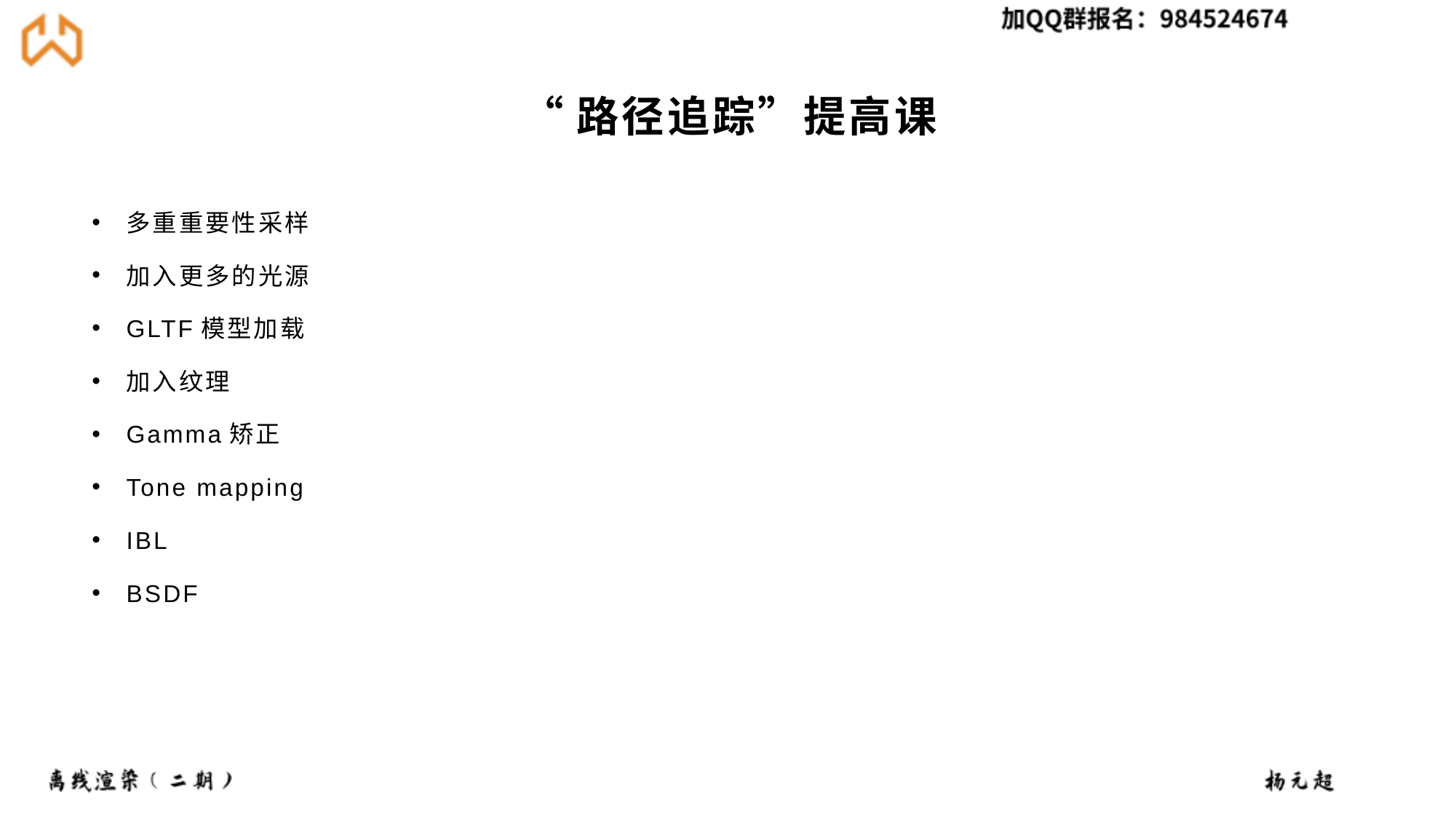

# “路径追踪”提高课
多重重要性采样
加入更多的光源
GLTF模型加载
加入纹理
Gamma矫正
Tone mapping
IBL
BSDF